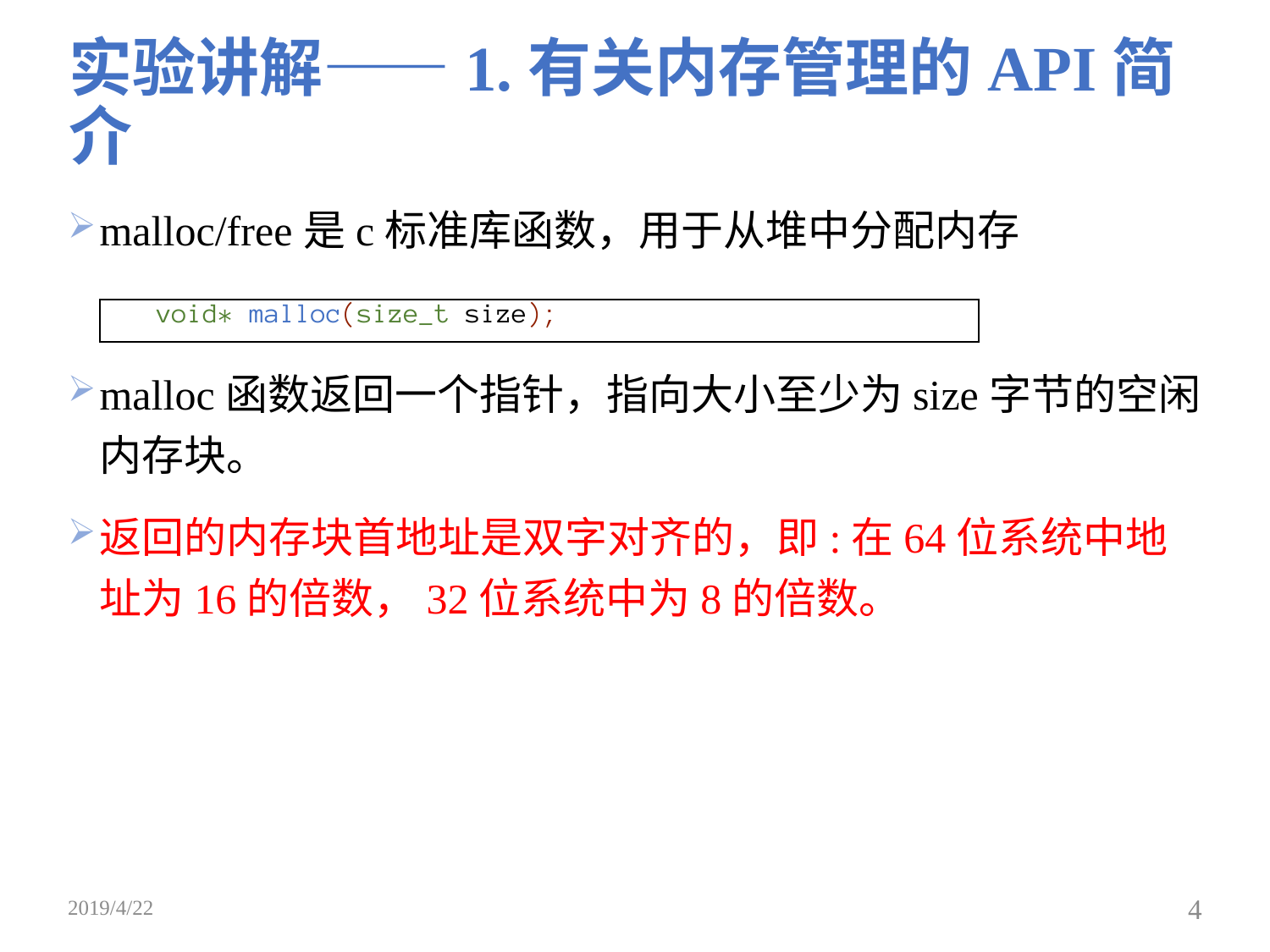

# 实验讲解——1.有关内存管理的API简介
malloc/free是c标准库函数，用于从堆中分配内存

malloc函数返回一个指针，指向大小至少为size字节的空闲内存块。
返回的内存块首地址是双字对齐的，即:在64位系统中地址为16的倍数，32位系统中为8的倍数。

| void\* malloc(size\_t size); |
| --- |
2019/4/22
4